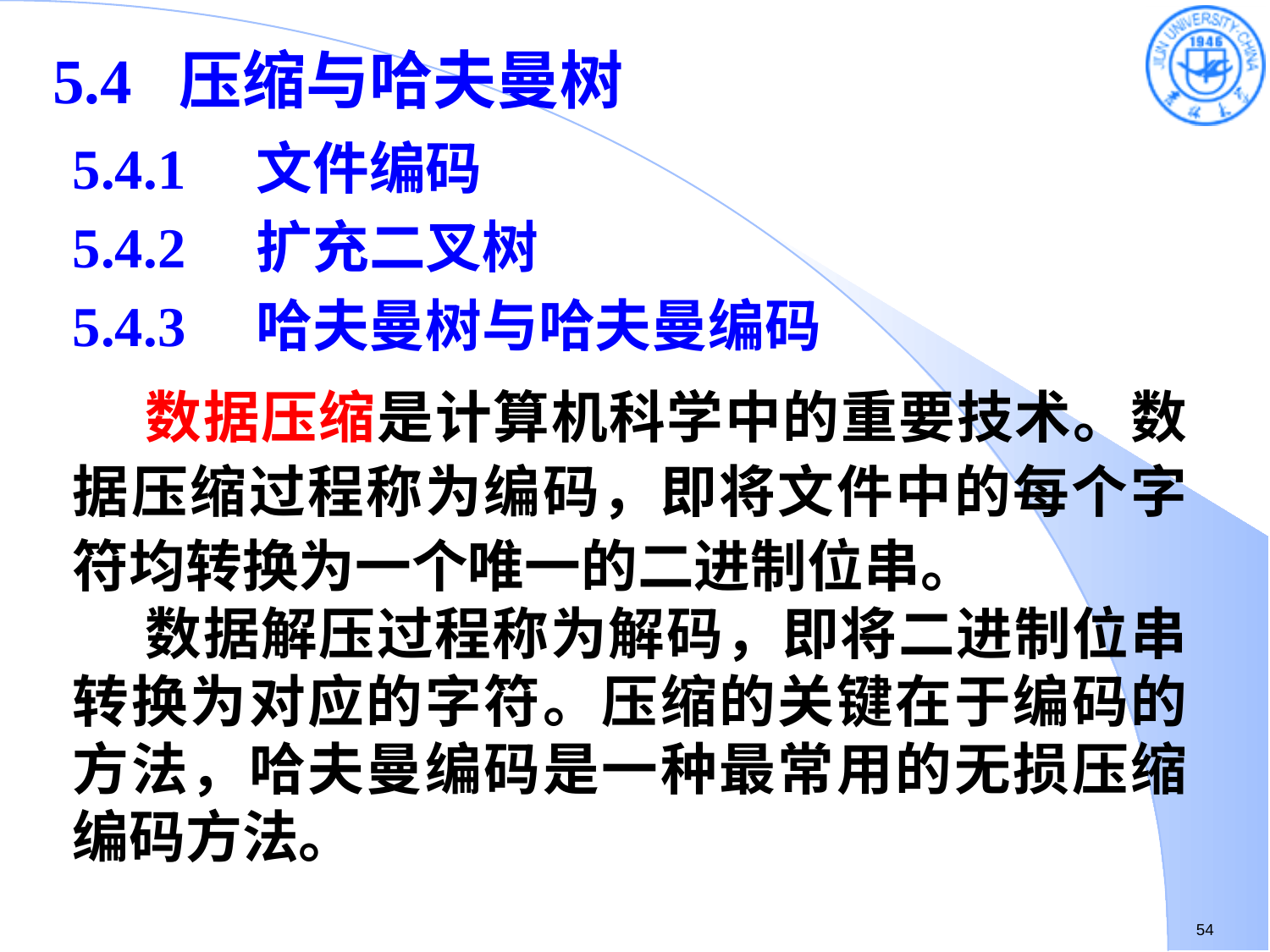

# 5.4  压缩与哈夫曼树
5.4.1　文件编码
5.4.2　扩充二叉树
5.4.3　哈夫曼树与哈夫曼编码
    数据压缩是计算机科学中的重要技术。数据压缩过程称为编码，即将文件中的每个字符均转换为一个唯一的二进制位串。
    数据解压过程称为解码，即将二进制位串转换为对应的字符。压缩的关键在于编码的方法，哈夫曼编码是一种最常用的无损压缩编码方法。